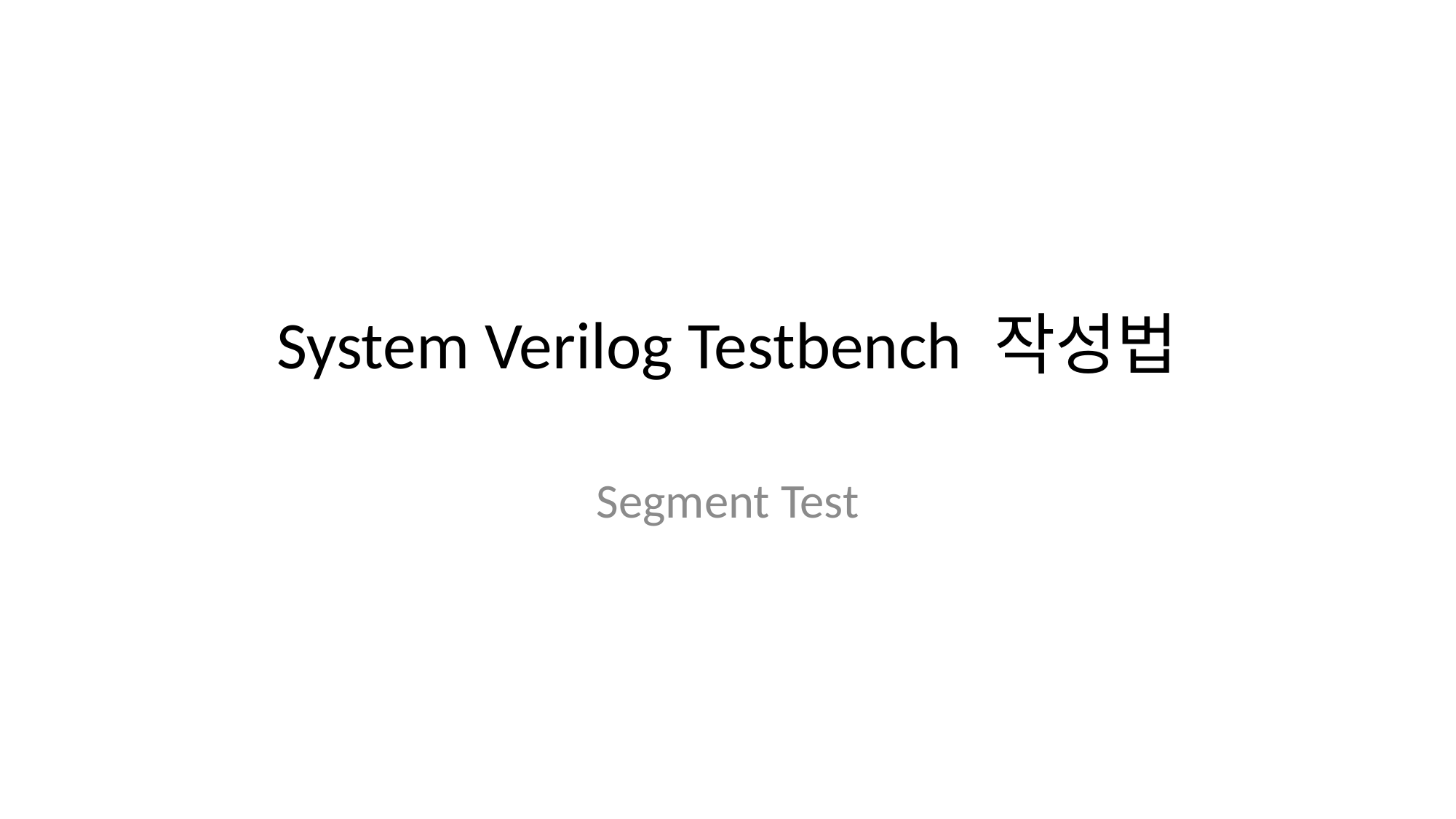

# System Verilog Testbench 작성법
Segment Test